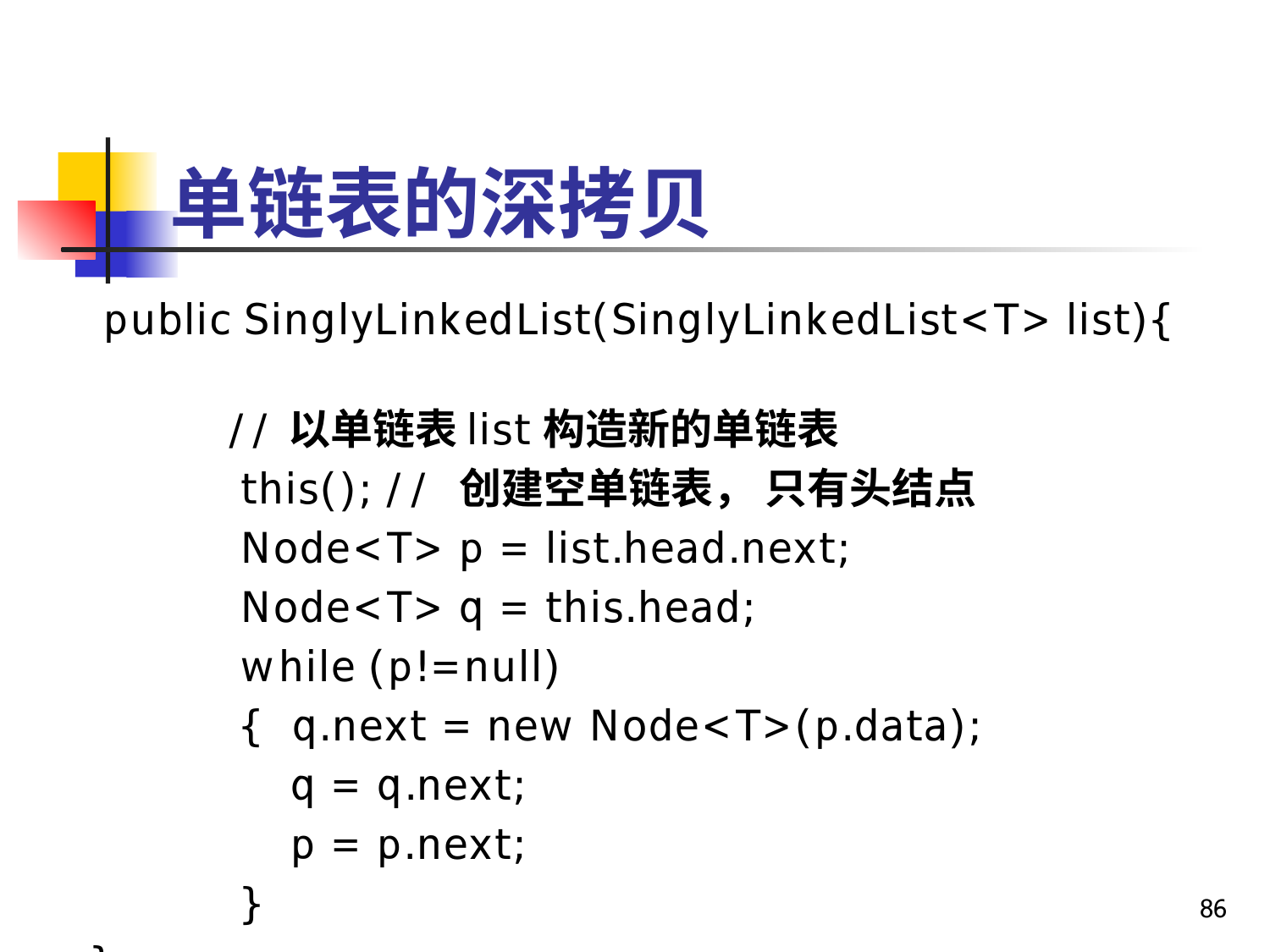

# 单链表的深拷贝
 public SinglyLinkedList(SinglyLinkedList<T> list){
           //以单链表list构造新的单链表
            this(); // 创建空单链表， 只有头结点
            Node<T> p = list.head.next;
            Node<T> q = this.head;
            while (p!=null)
            {  q.next = new Node<T>(p.data);
                q = q.next;
                p = p.next;
            }
}

86